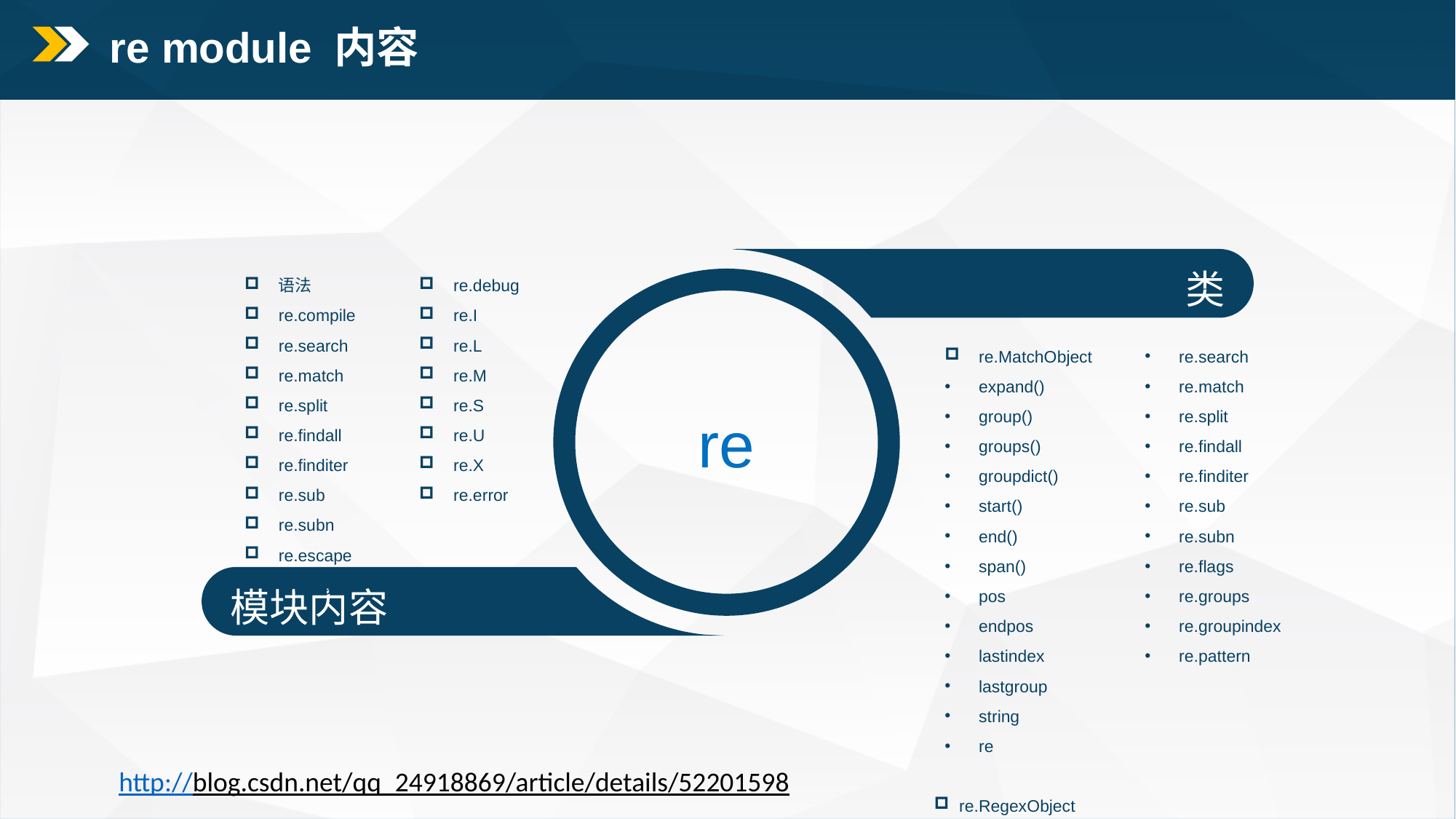

re module 内容

类
语法
re.compile
re.search
re.match
re.split
re.findall
re.finditer
re.sub
re.subn
re.escape
re.purge
re.debug
re.I
re.L
re.M
re.S
re.U
re.X
re.error
re
re.MatchObject
expand()
group()
groups()
groupdict()
start()
end()
span()
pos
endpos
lastindex
lastgroup
string
re

  re.RegexObject
re.search
re.match
re.split
re.findall
re.finditer
re.sub
re.subn
re.flags
re.groups
re.groupindex
re.pattern

模块内容
http://blog.csdn.net/qq_24918869/article/details/52201598